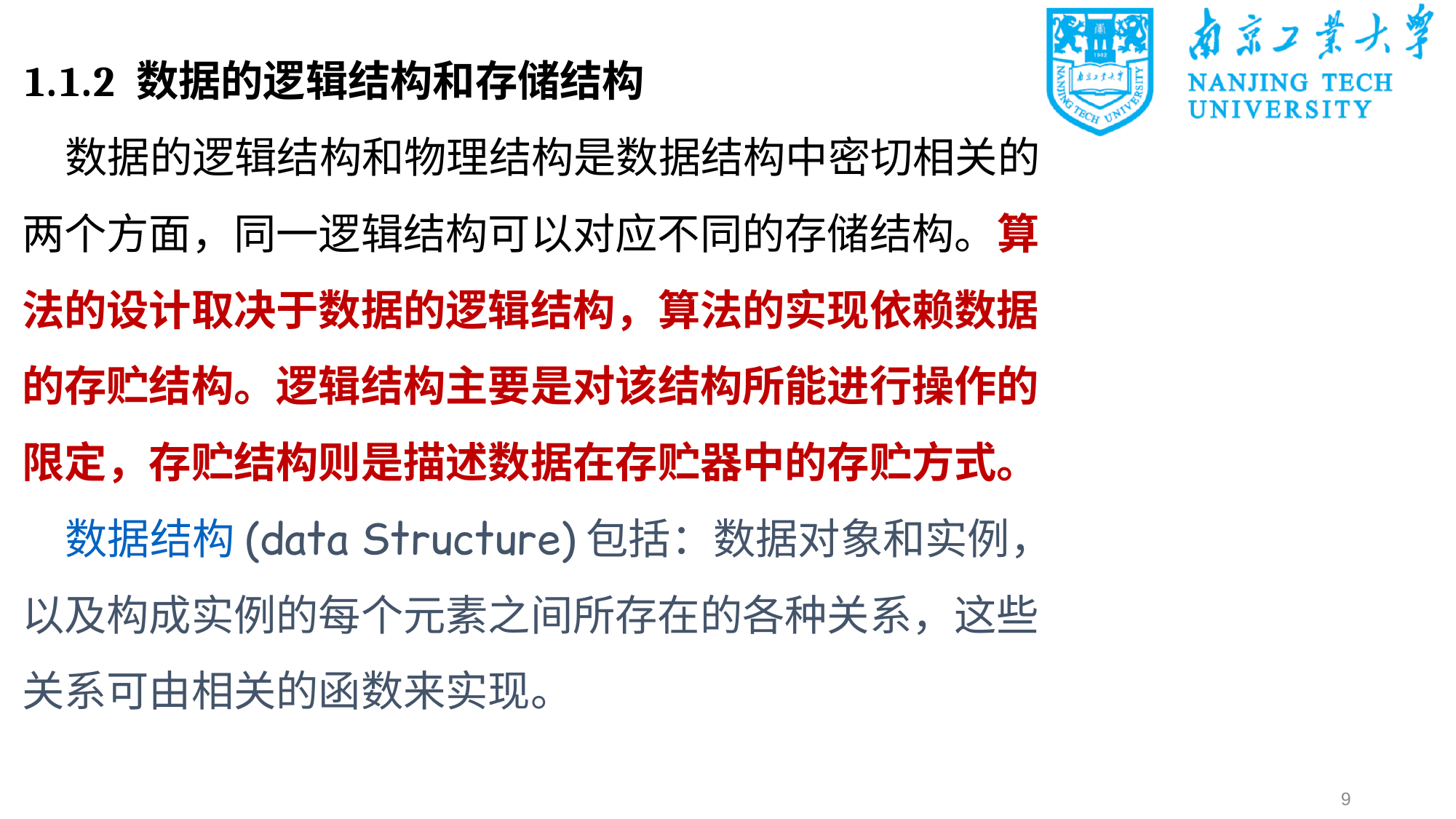

1.1.2 数据的逻辑结构和存储结构
数据的逻辑结构和物理结构是数据结构中密切相关的两个方面，同一逻辑结构可以对应不同的存储结构。算法的设计取决于数据的逻辑结构，算法的实现依赖数据的存贮结构。逻辑结构主要是对该结构所能进行操作的限定，存贮结构则是描述数据在存贮器中的存贮方式。
数据结构(data Structure)包括：数据对象和实例，以及构成实例的每个元素之间所存在的各种关系，这些关系可由相关的函数来实现。
9